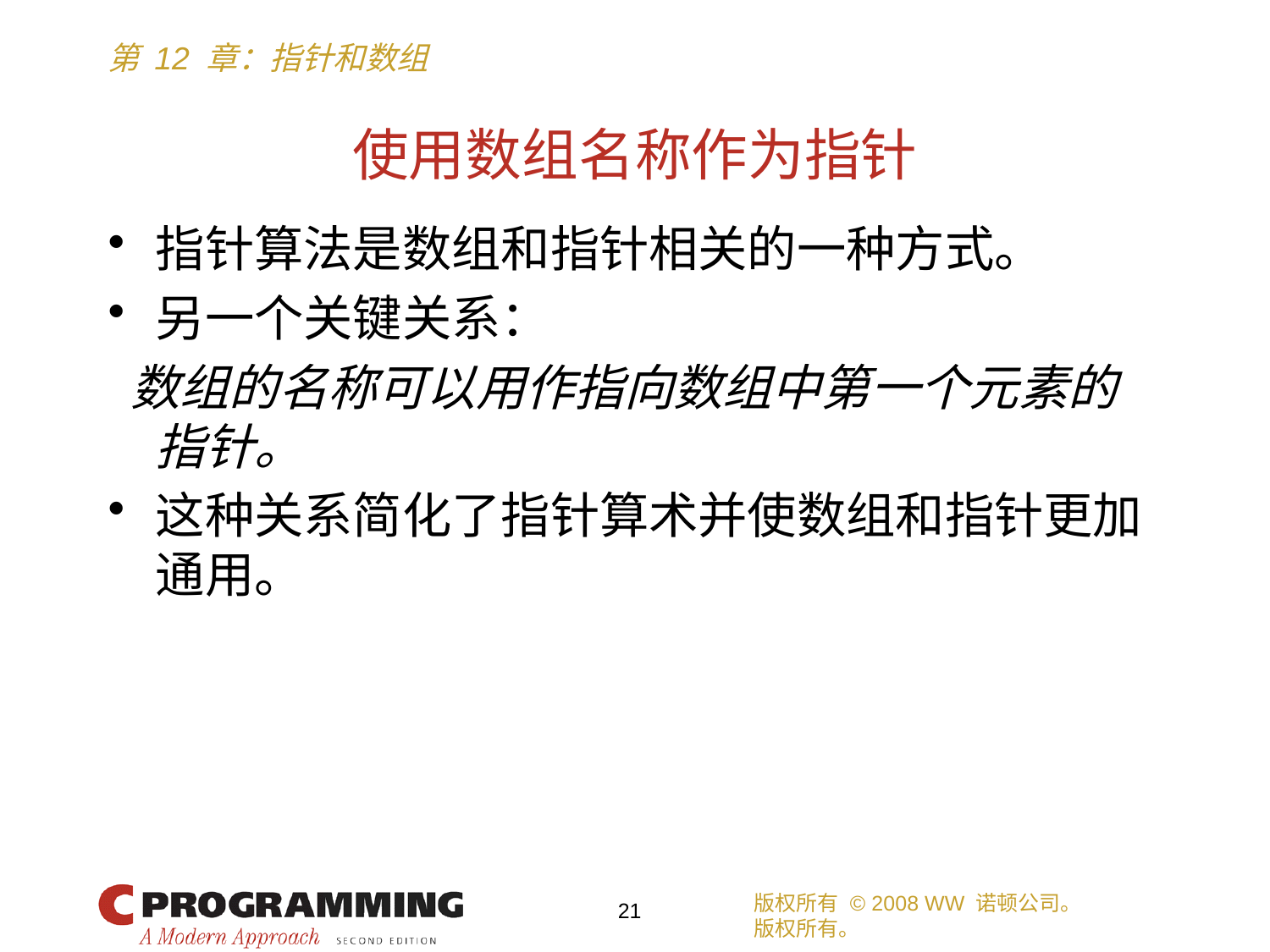

# 使用数组名称作为指针
指针算法是数组和指针相关的一种方式。
另一个关键关系：
 数组的名称可以用作指向数组中第一个元素的指针。
这种关系简化了指针算术并使数组和指针更加通用。
版权所有 © 2008 WW 诺顿公司。
版权所有。
21